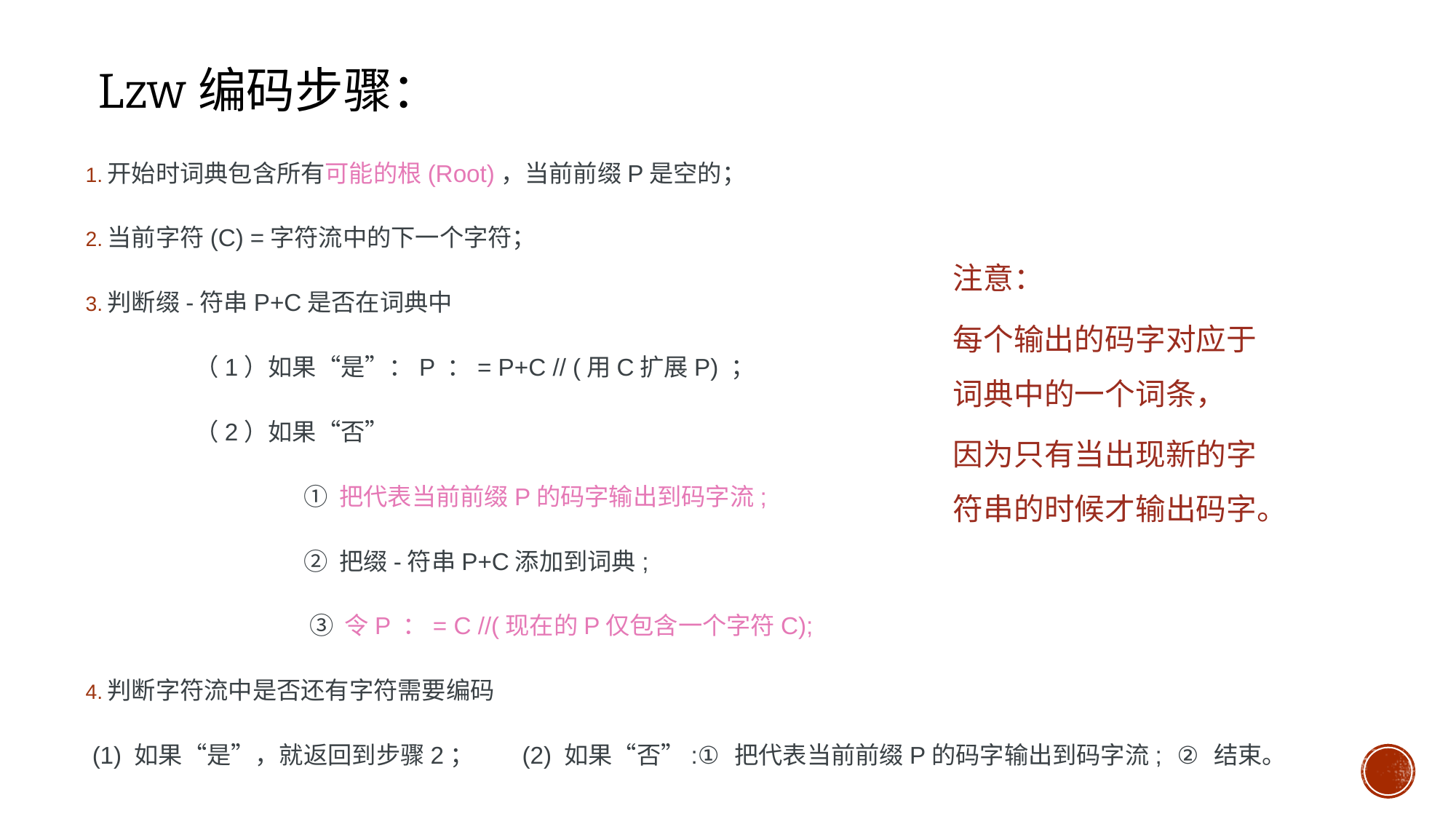

Lzw编码步骤：

开始时词典包含所有可能的根(Root)，当前前缀P是空的；
当前字符(C) =字符流中的下一个字符；
判断缀-符串P+C是否在词典中
	（1）如果“是”：P ：= P+C // (用C扩展P) ；
	（2）如果“否”
    		① 把代表当前前缀P的码字输出到码字流;
		② 把缀-符串P+C添加到词典;
    		 ③ 令P ：= C //(现在的P仅包含一个字符C);
判断字符流中是否还有字符需要编码
 (1) 如果“是”，就返回到步骤2；	(2) 如果“否”:① 把代表当前前缀P的码字输出到码字流;	② 结束。

注意：
每个输出的码字对应于词典中的一个词条，
因为只有当出现新的字符串的时候才输出码字。